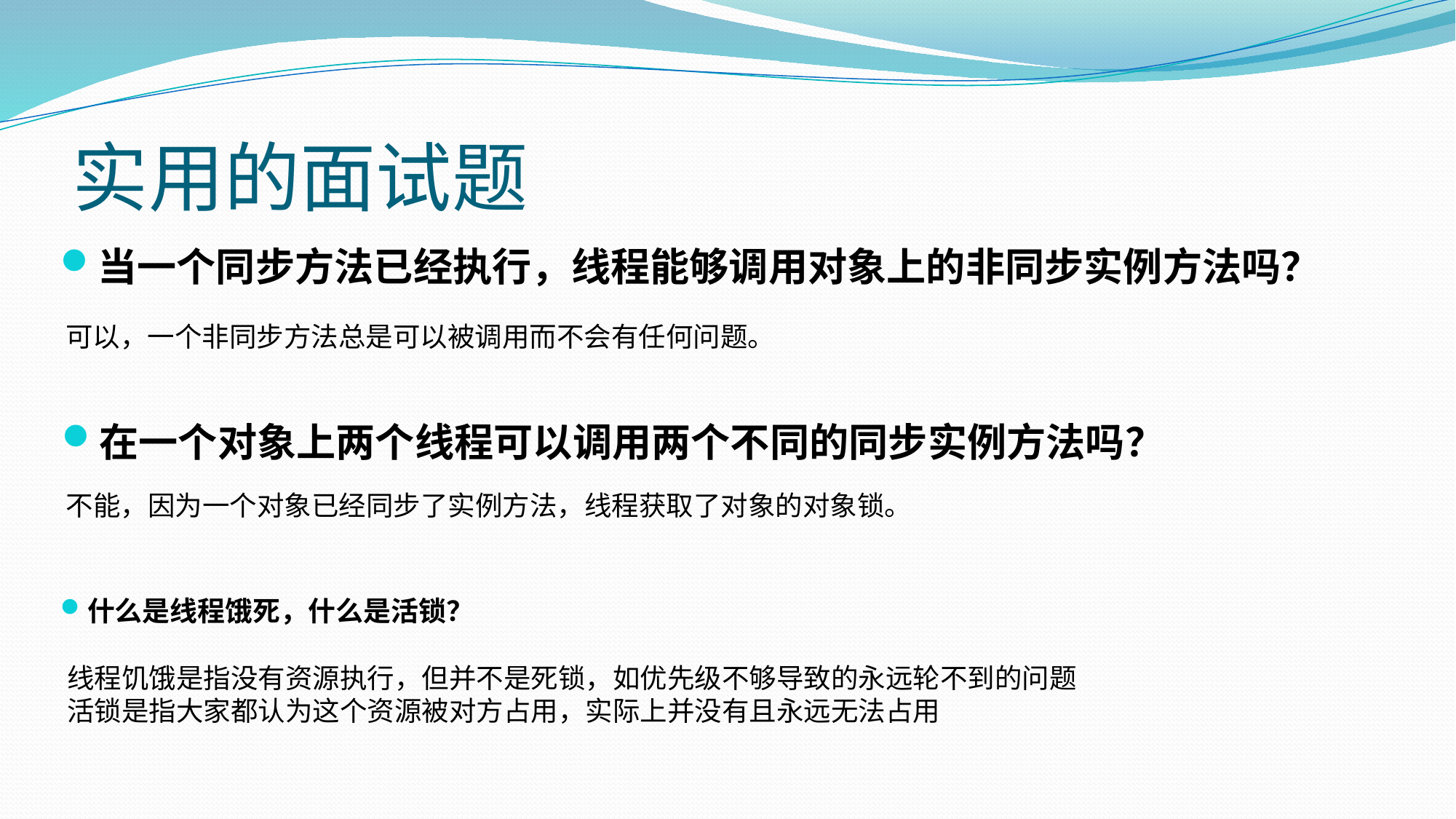

# 实用的面试题

当一个同步方法已经执行，线程能够调用对象上的非同步实例方法吗？
可以，一个非同步方法总是可以被调用而不会有任何问题。

在一个对象上两个线程可以调用两个不同的同步实例方法吗？
不能，因为一个对象已经同步了实例方法，线程获取了对象的对象锁。
什么是线程饿死，什么是活锁？
线程饥饿是指没有资源执行，但并不是死锁，如优先级不够导致的永远轮不到的问题
活锁是指大家都认为这个资源被对方占用，实际上并没有且永远无法占用